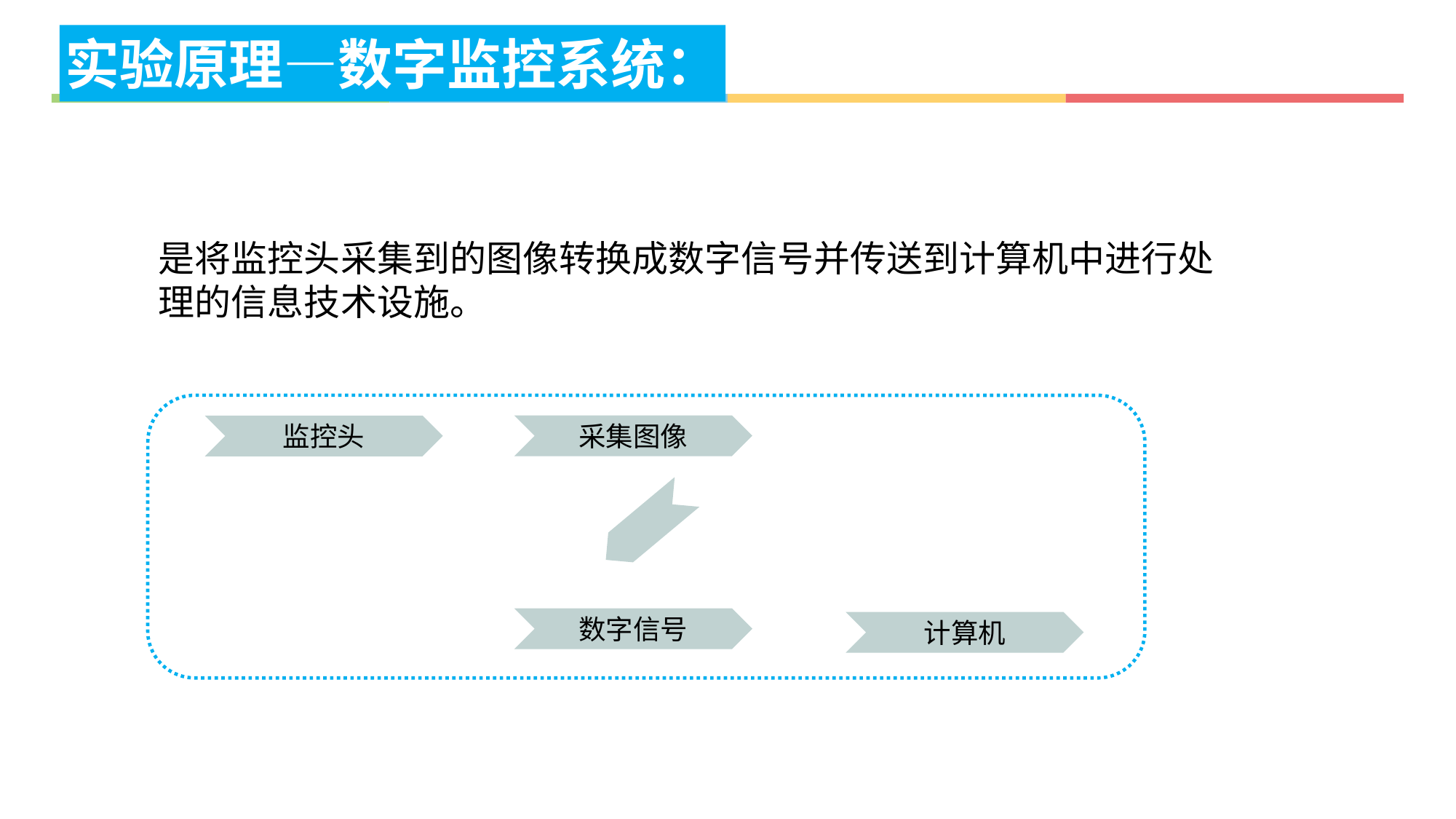

实验原理—数字监控系统：
是将监控头采集到的图像转换成数字信号并传送到计算机中进行处理的信息技术设施。

采集图像
监控头

数字信号
计算机